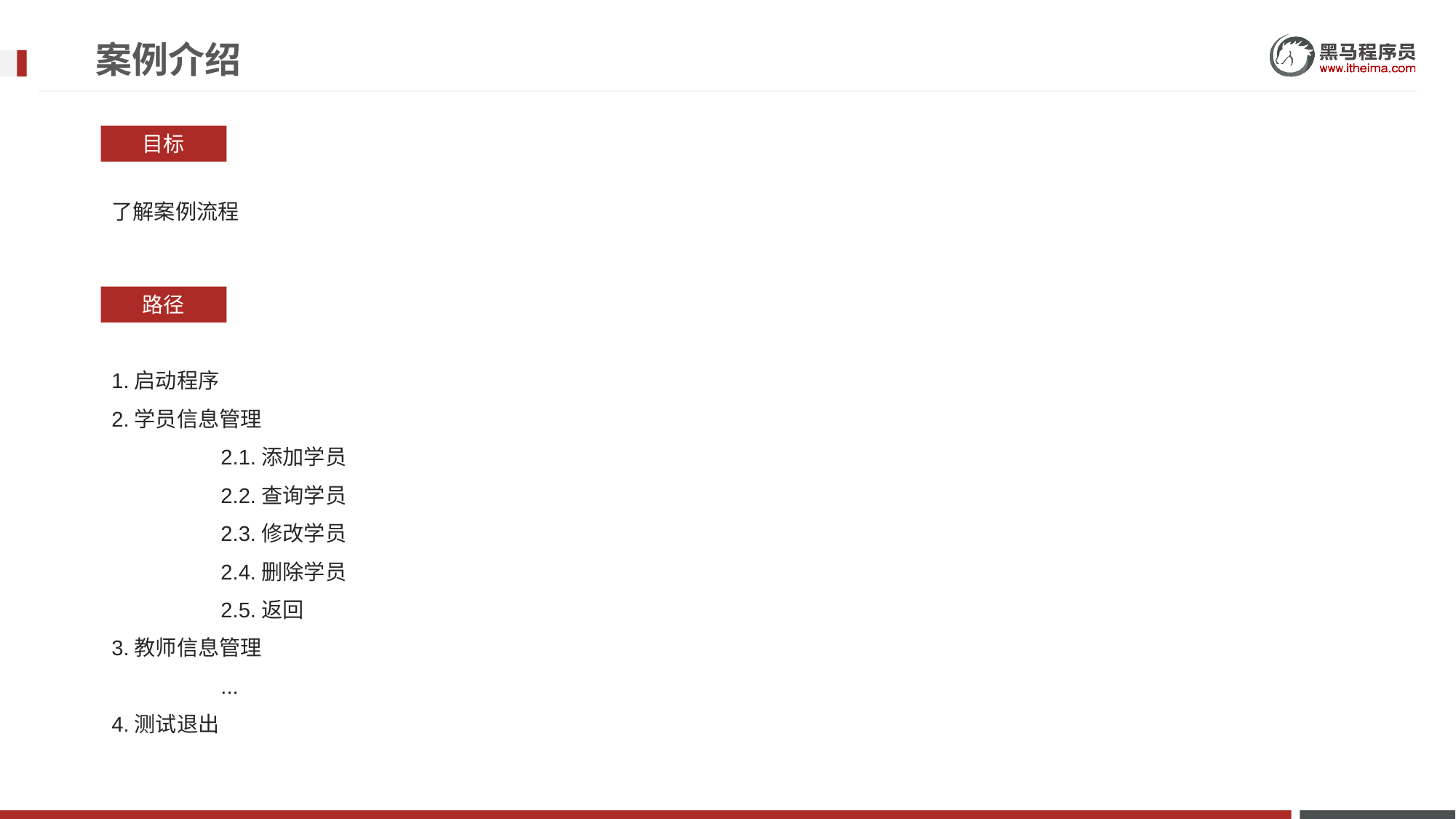

# 案例介绍
目标
了解案例流程
路径
1.启动程序
2.学员信息管理
	2.1.添加学员
	2.2.查询学员
	2.3.修改学员
	2.4.删除学员
	2.5.返回
3.教师信息管理
	...
4.测试退出